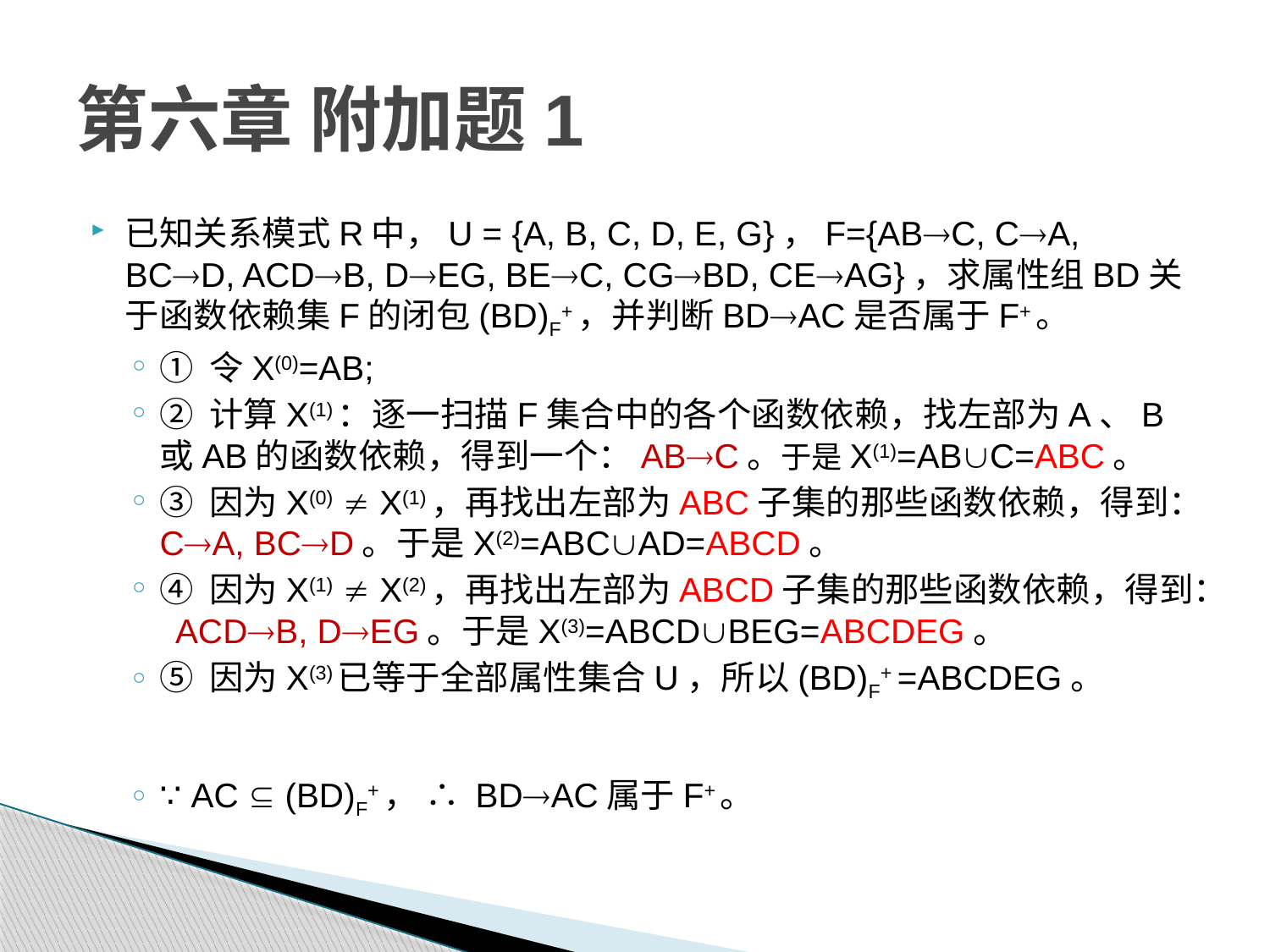

# 第六章 附加题1
已知关系模式R中，U = {A, B, C, D, E, G}，F={AB→C, C→A, BC→D, ACD→B, D→EG, BE→C, CG→BD, CE→AG}，求属性组BD关于函数依赖集F的闭包(BD)F+，并判断BD→AC是否属于F+。
① 令X(0)=AB;
② 计算X(1)：逐一扫描F集合中的各个函数依赖，找左部为A、B或AB的函数依赖，得到一个：AB→C。于是X(1)=AB∪C=ABC。
③ 因为X(0) ≠ X(1)，再找出左部为ABC子集的那些函数依赖，得到：C→A, BC→D。于是X(2)=ABC∪AD=ABCD。
④ 因为X(1) ≠ X(2)，再找出左部为ABCD子集的那些函数依赖，得到： ACD→B, D→EG。于是X(3)=ABCD∪BEG=ABCDEG。
⑤ 因为X(3)已等于全部属性集合U，所以(BD)F+ =ABCDEG。

∵ AC ⊆ (BD)F+， ∴ BD→AC属于F+。